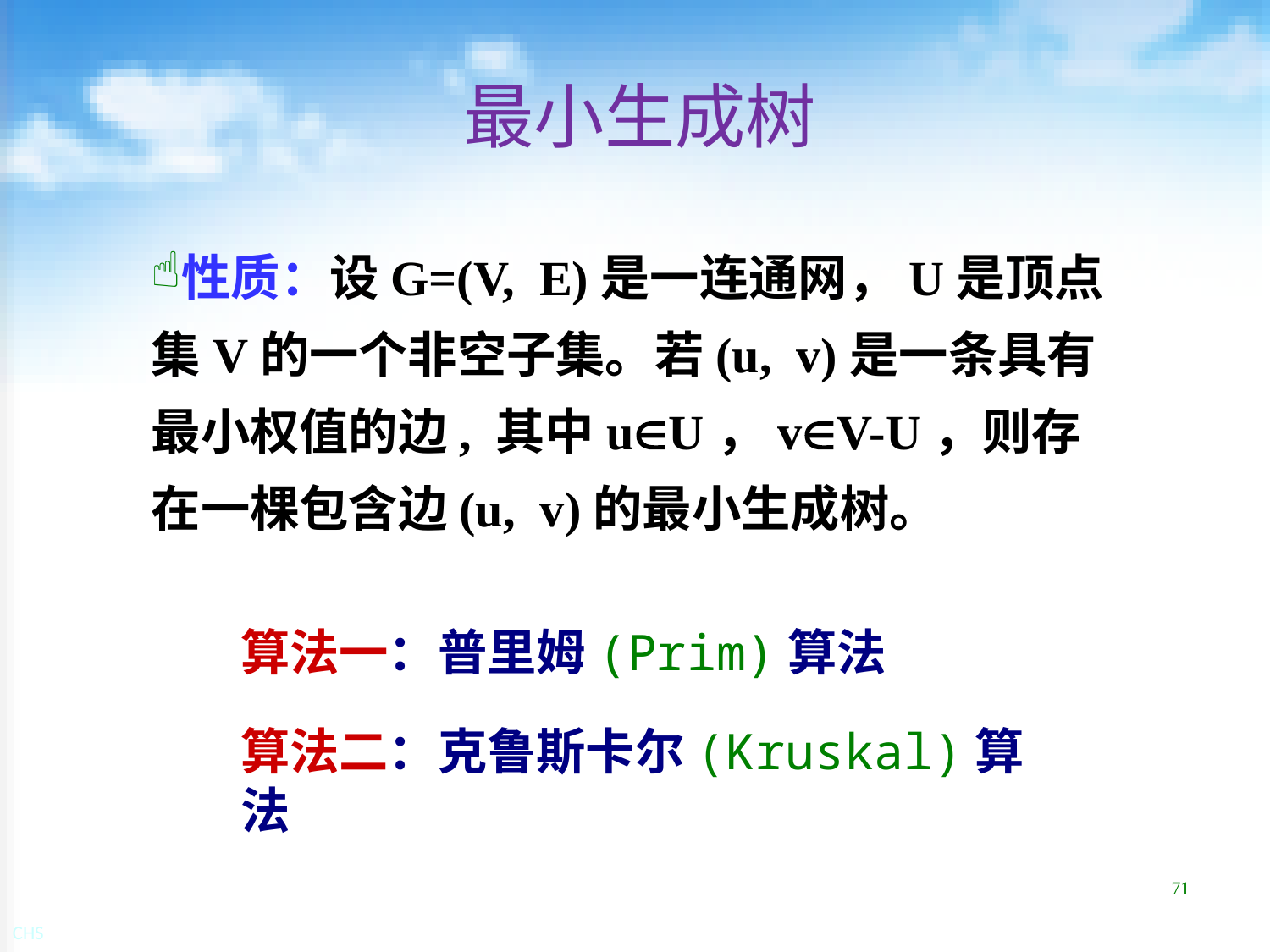

# 最小生成树
性质：设G=(V,  E)是一连通网，U是顶点集V的一个非空子集。若(u,  v)是一条具有最小权值的边, 其中u∈U，v∈V-U，则存在一棵包含边(u,  v)的最小生成树。

算法一：普里姆(Prim)算法
算法二：克鲁斯卡尔(Kruskal)算法
71